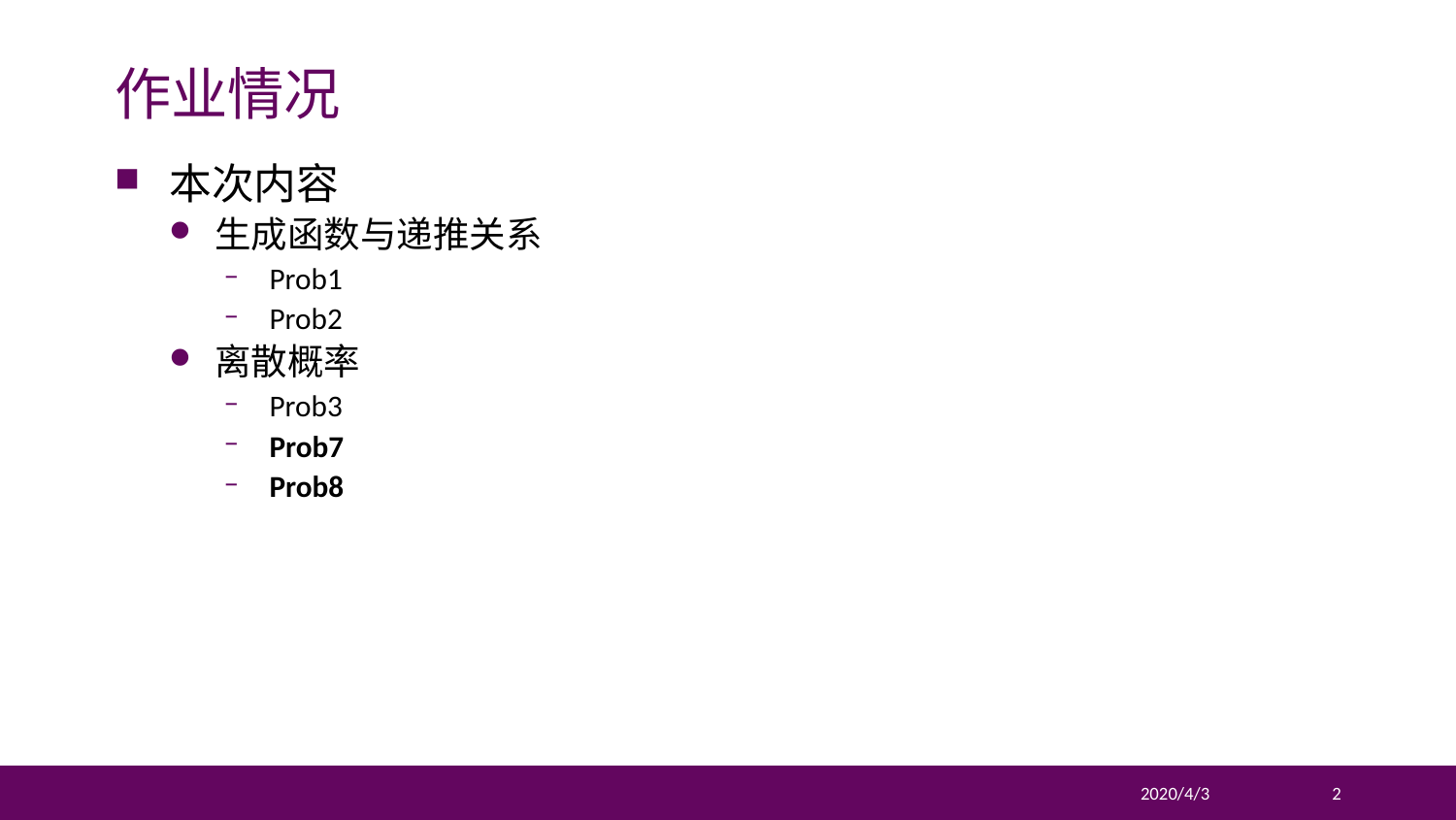

# 作业情况
本次内容
生成函数与递推关系
Prob1
Prob2
离散概率
Prob3
Prob7
Prob8

2020/4/3
2